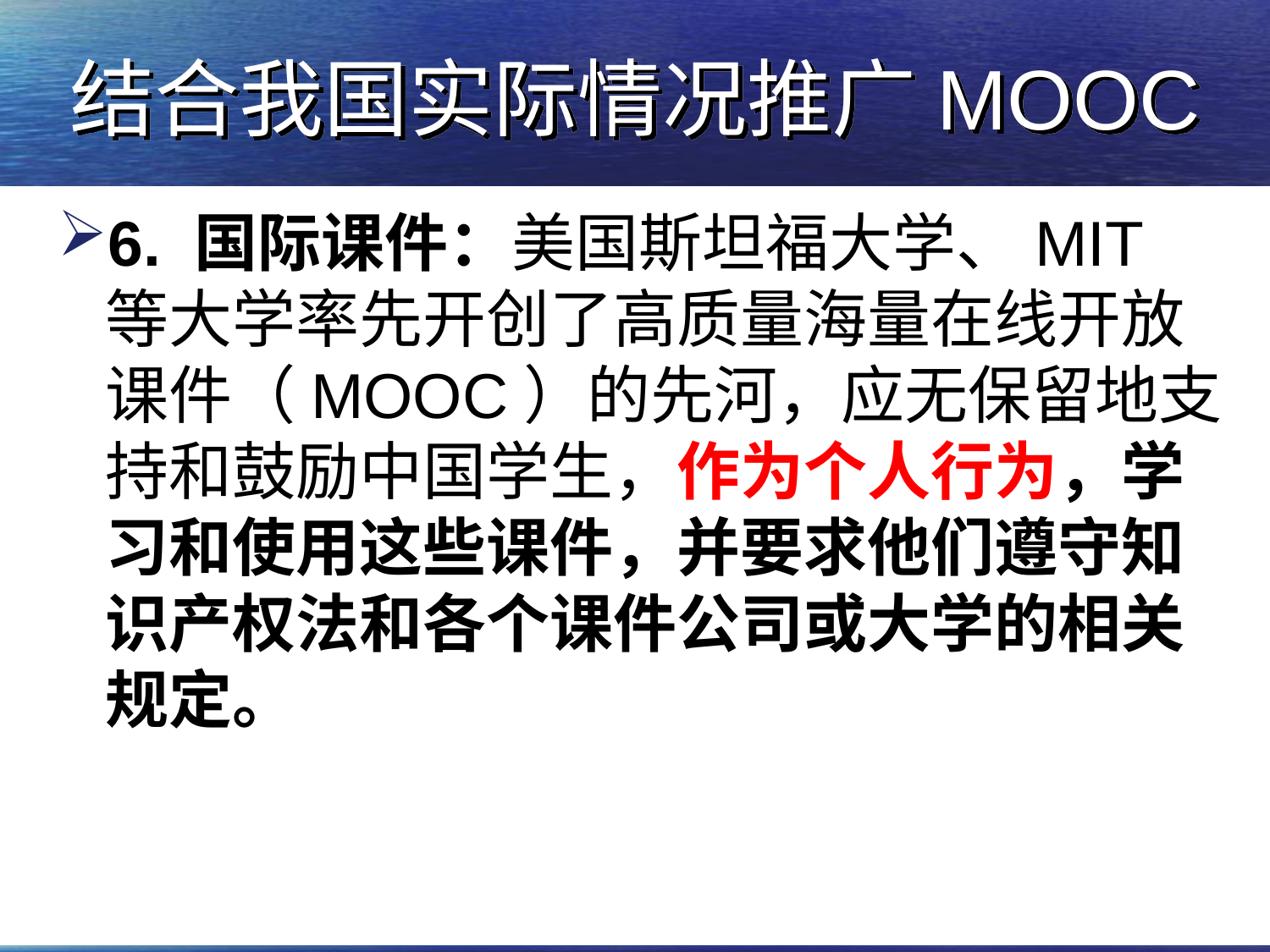

# 结合我国实际情况推广MOOC
6. 国际课件：美国斯坦福大学、MIT等大学率先开创了高质量海量在线开放课件（MOOC）的先河，应无保留地支持和鼓励中国学生，作为个人行为，学习和使用这些课件，并要求他们遵守知识产权法和各个课件公司或大学的相关规定。